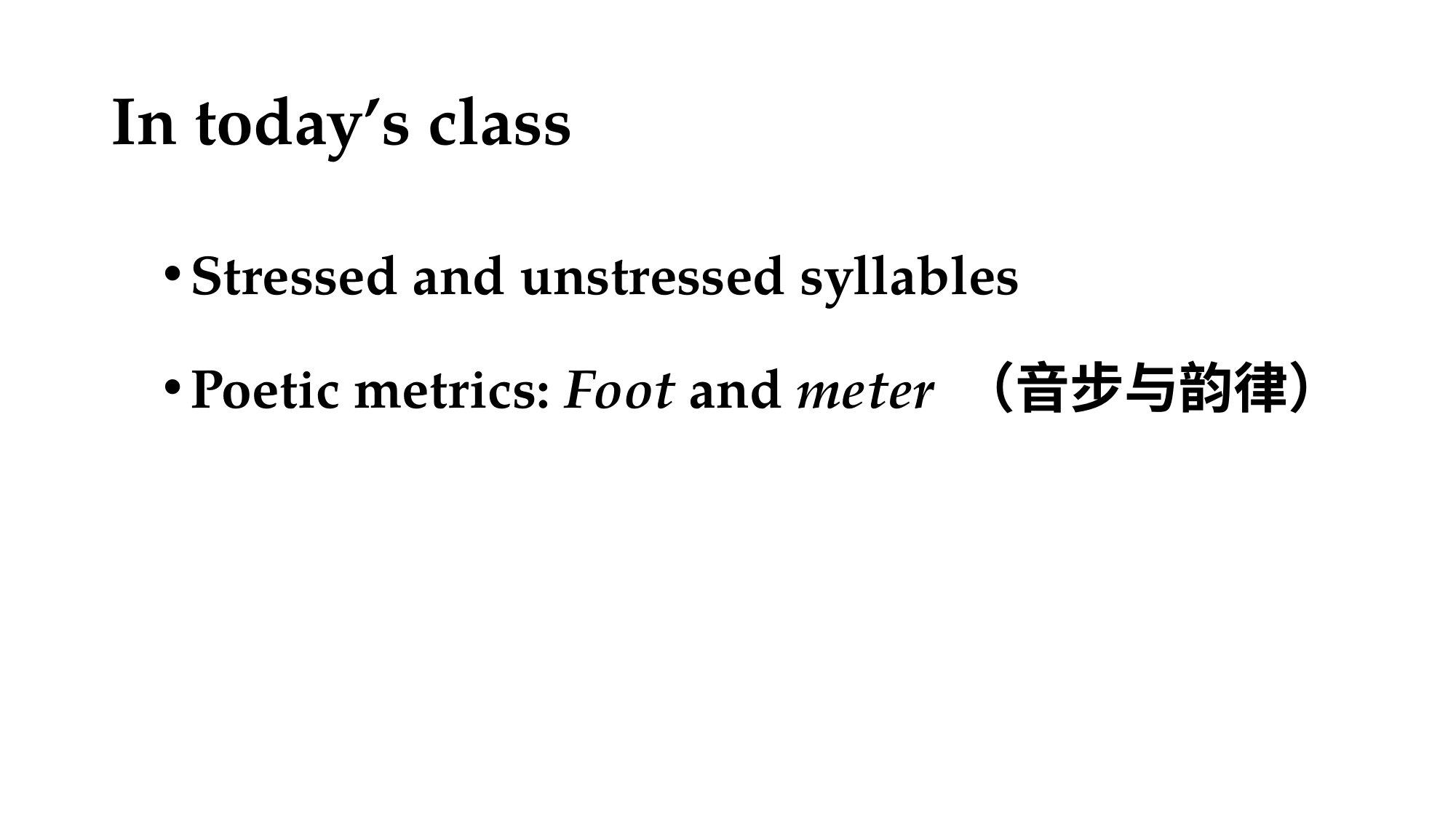

# In today’s class
Stressed and unstressed syllables
Poetic metrics: Foot and meter （音步与韵律）